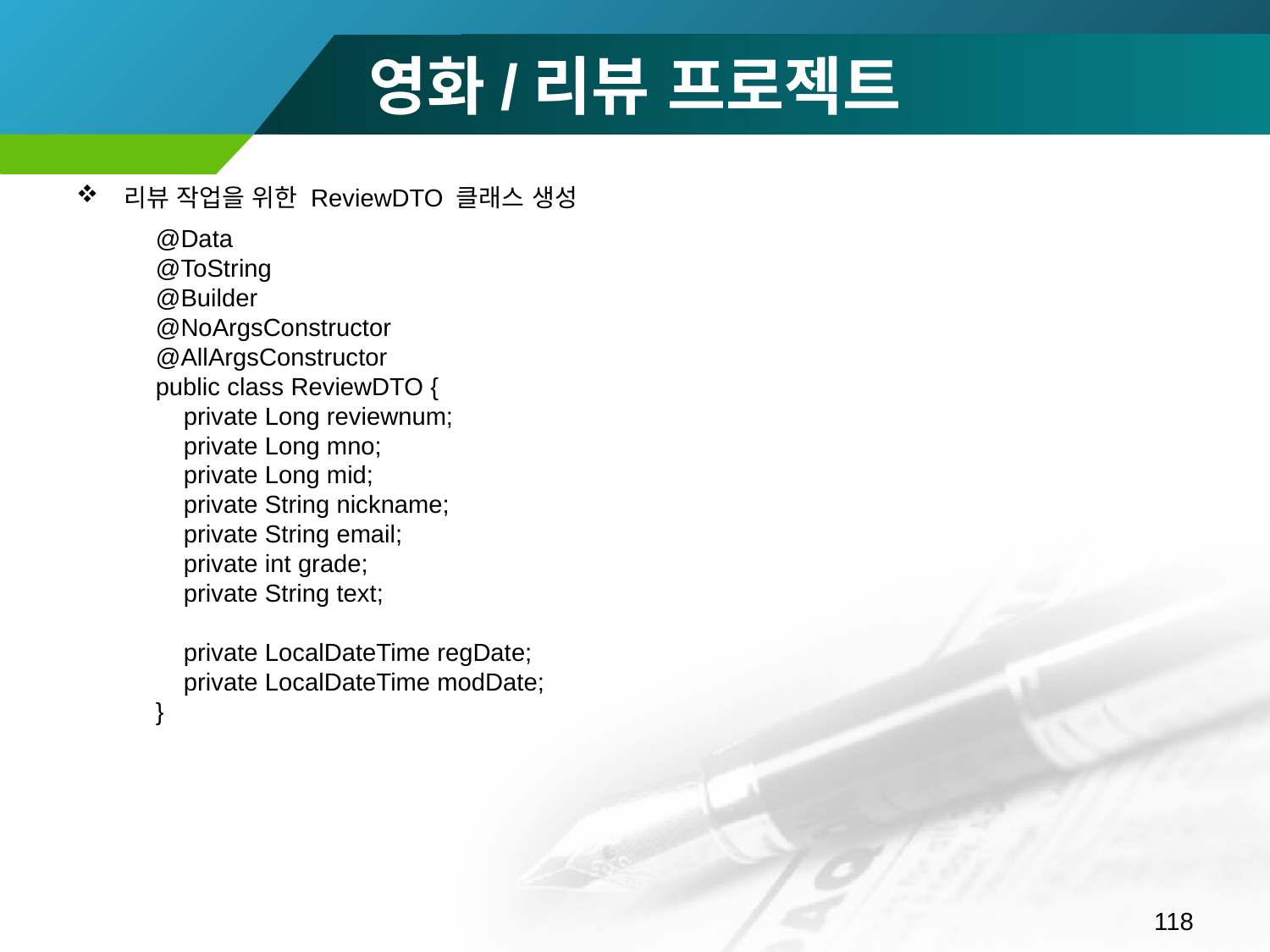

# 영화/리뷰 프로젝트
리뷰 작업을 위한 ReviewDTO 클래스 생성
@Data
@ToString
@Builder
@NoArgsConstructor
@AllArgsConstructor
public class ReviewDTO {
    private Long reviewnum;
    private Long mno;
    private Long mid;
    private String nickname;
    private String email;
    private int grade;
    private String text;

    private LocalDateTime regDate;
    private LocalDateTime modDate;
}
118